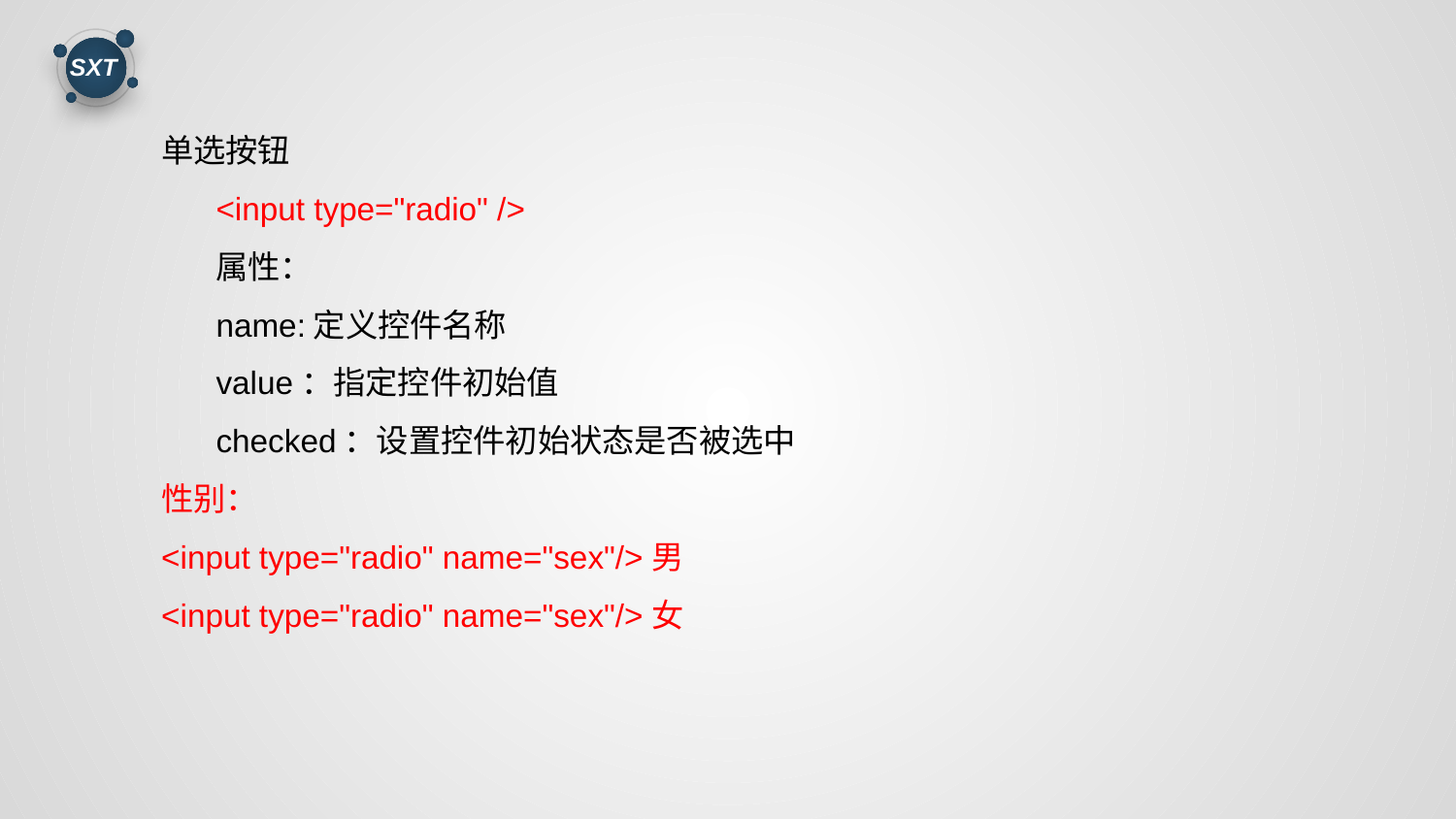

单选按钮
<input type="radio" />
属性：
name:定义控件名称
value：指定控件初始值
checked：设置控件初始状态是否被选中
性别：
<input type="radio" name="sex"/>男
<input type="radio" name="sex"/>女